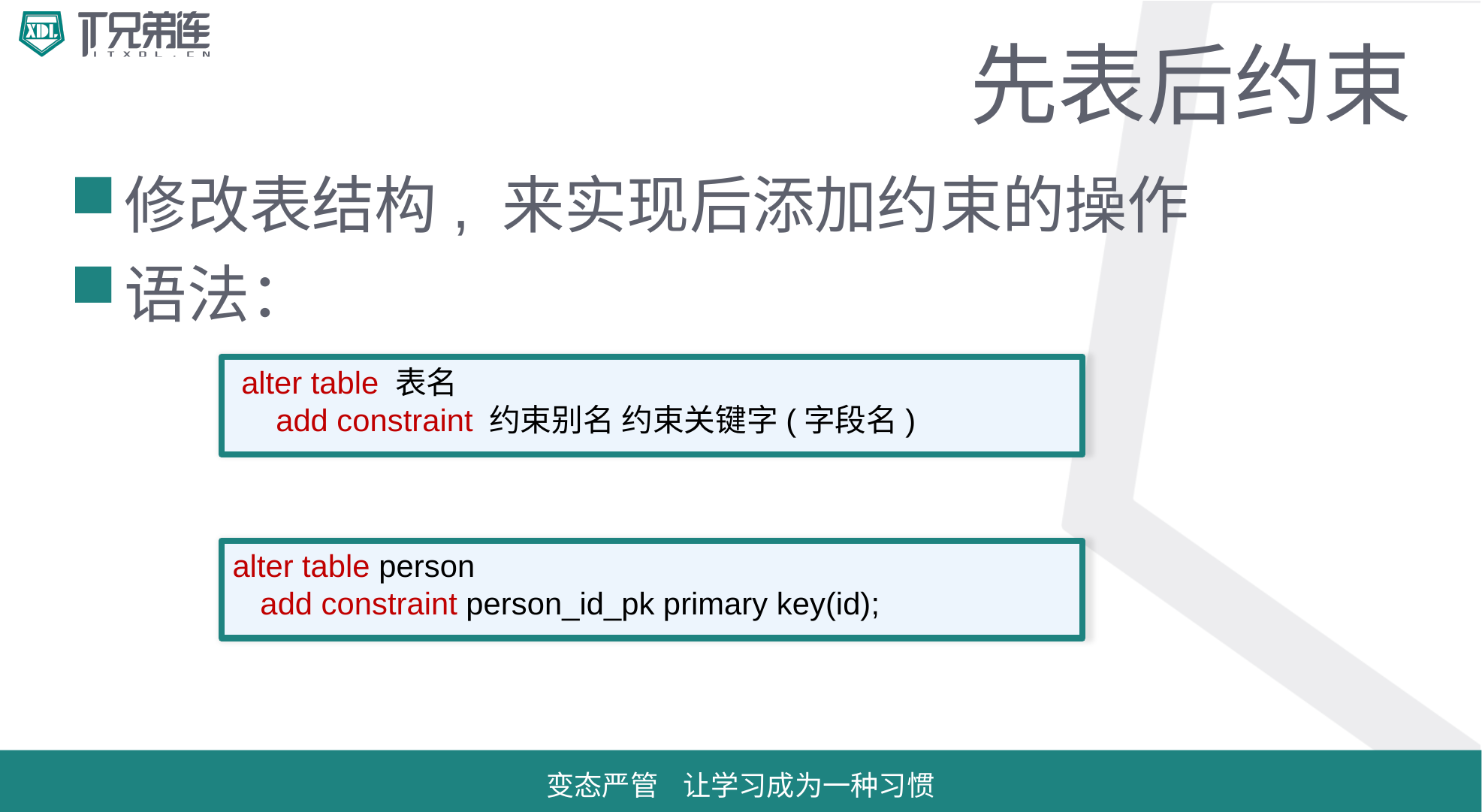

# 先表后约束
修改表结构, 来实现后添加约束的操作
语法：
 alter table 表名
     add constraint 约束别名 约束关键字(字段名)
alter table person
	add constraint person_id_pk primary key(id);